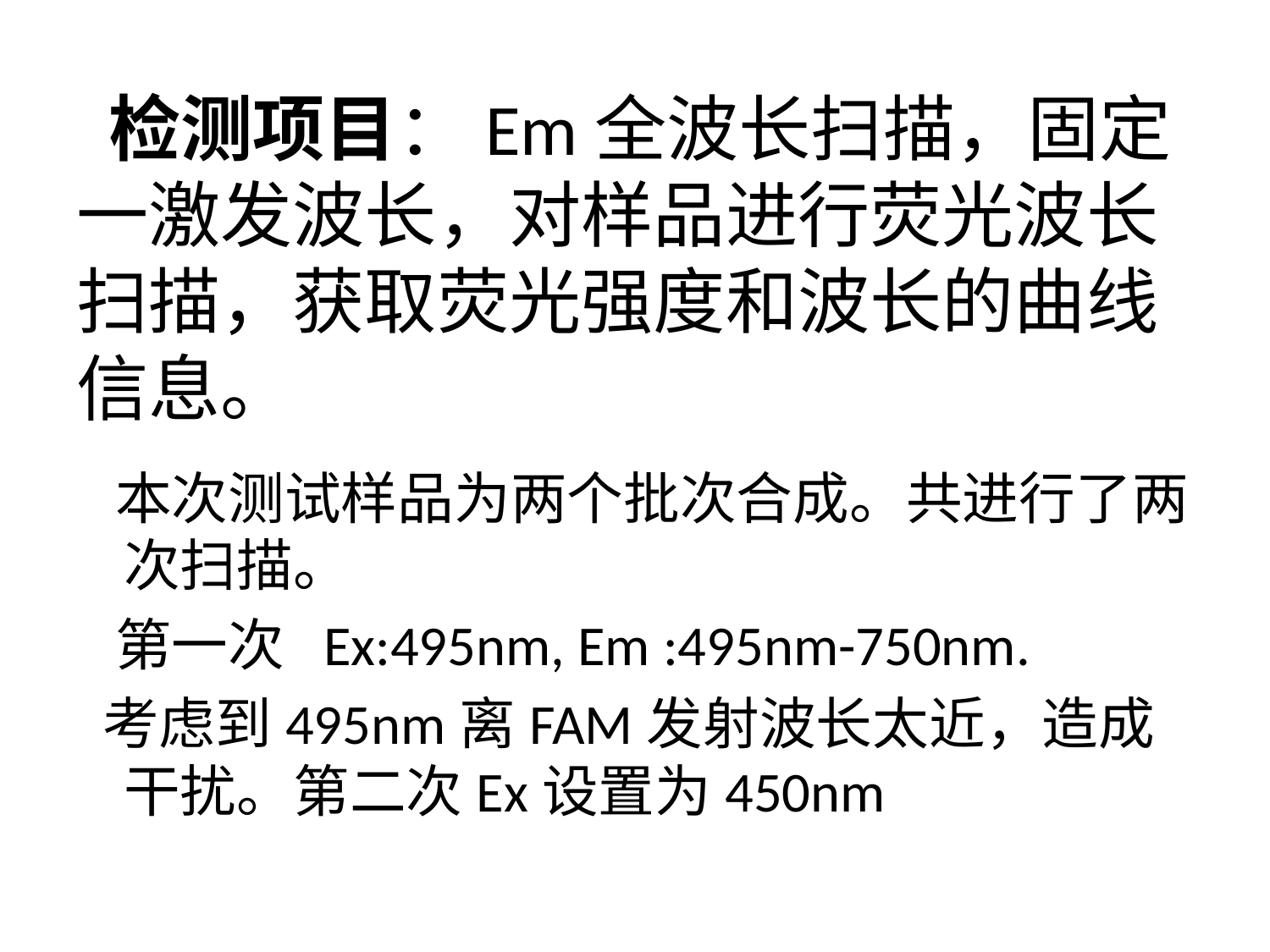

# 检测项目：Em全波长扫描，固定一激发波长，对样品进行荧光波长扫描，获取荧光强度和波长的曲线信息。
  本次测试样品为两个批次合成。共进行了两次扫描。
  第一次  Ex:495nm, Em :495nm-750nm.
 考虑到495nm离FAM发射波长太近，造成干扰。第二次Ex设置为450nm